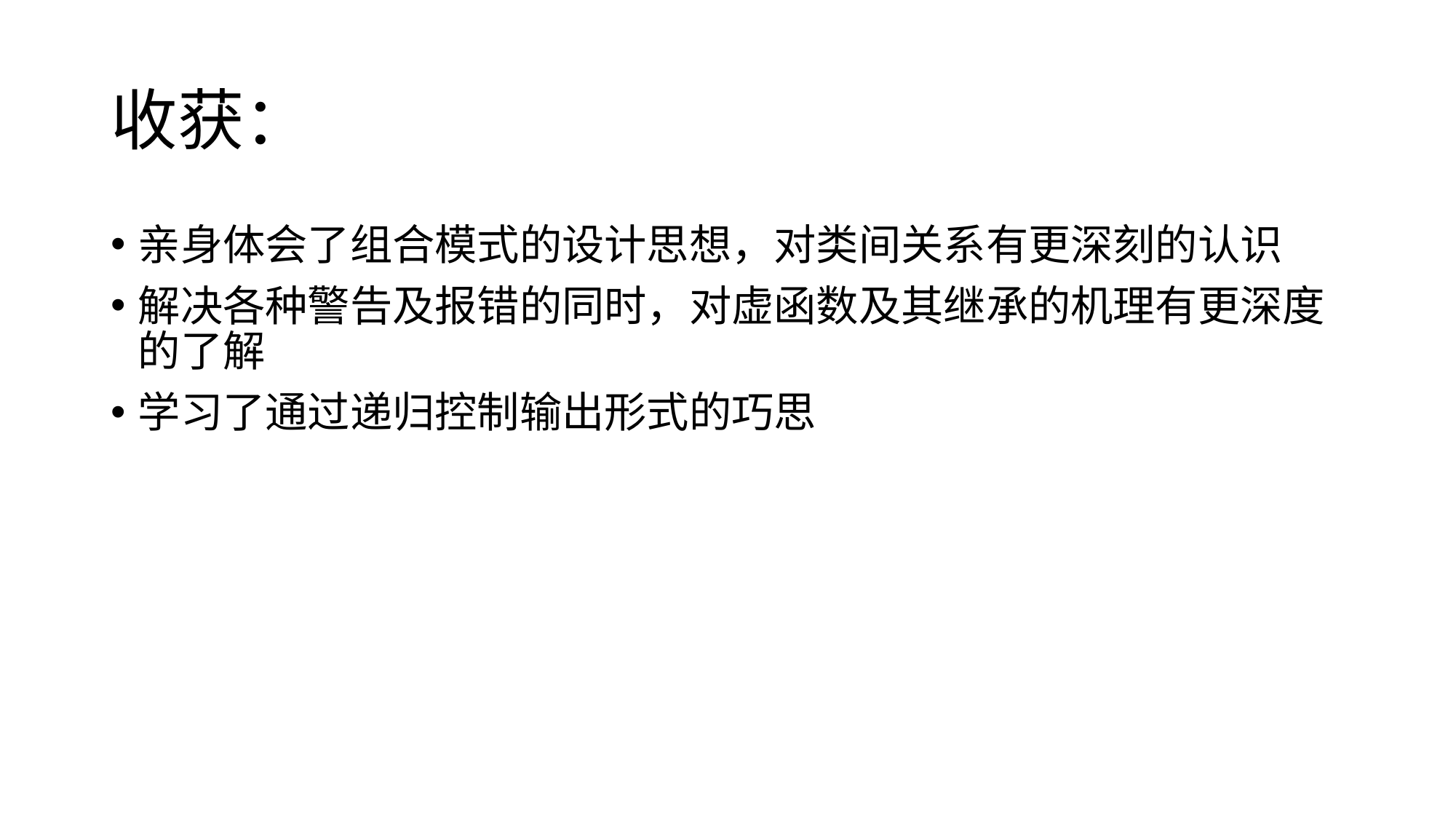

# 收获：
亲身体会了组合模式的设计思想，对类间关系有更深刻的认识
解决各种警告及报错的同时，对虚函数及其继承的机理有更深度的了解
学习了通过递归控制输出形式的巧思